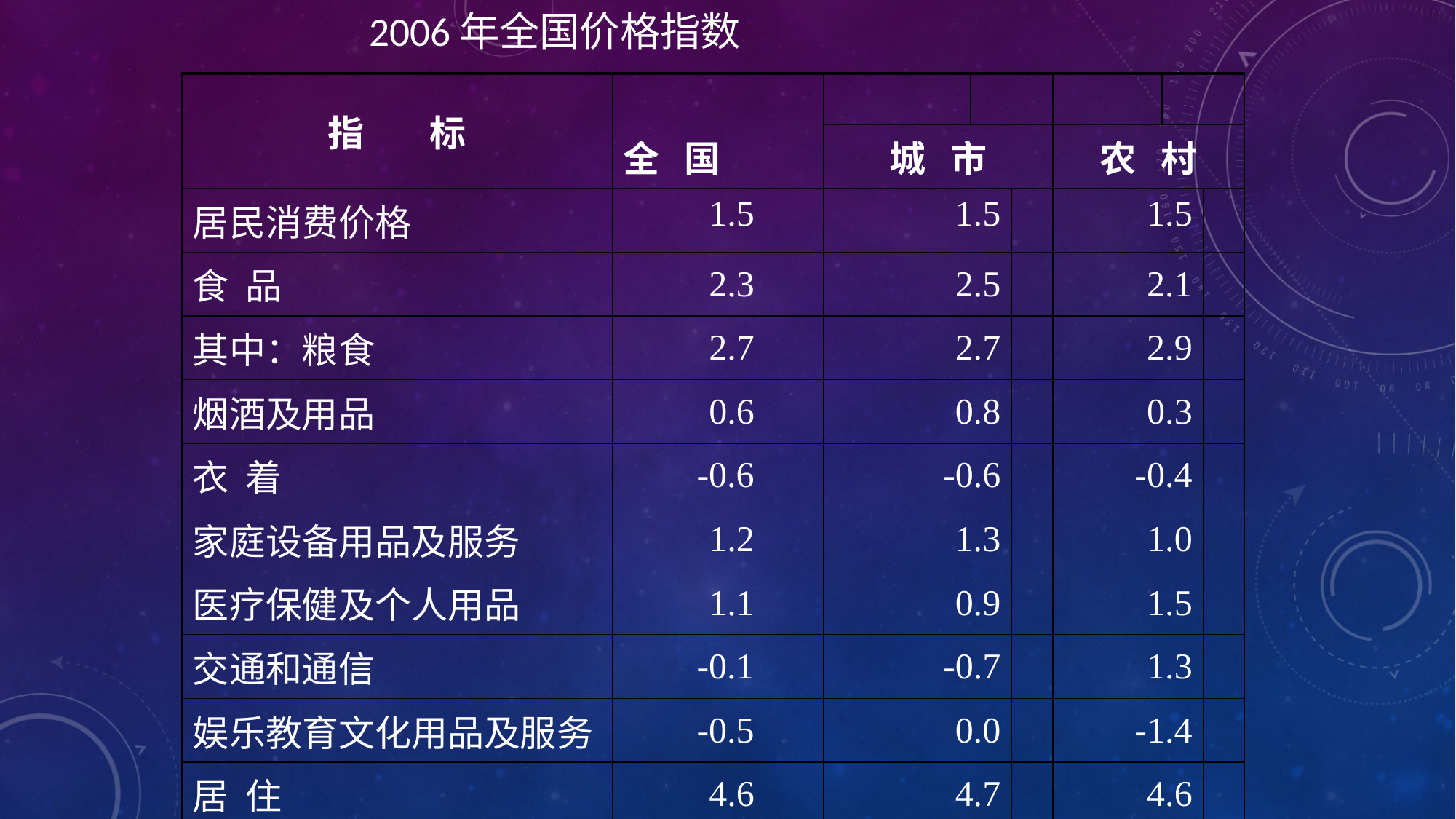

# 2006年全国价格指数

| 指 标 | 全 国 |  |  |  |  |  |  |  |
| --- | --- | --- | --- | --- | --- | --- | --- | --- |
|  |  |  | 城 市 |  |  | 农 村 |  |  |
| 居民消费价格 | 1.5 |  | 1.5 |  |  | 1.5 |  |  |
| 食 品 | 2.3 |  | 2.5 |  |  | 2.1 |  |  |
| 其中：粮食 | 2.7 |  | 2.7 |  |  | 2.9 |  |  |
| 烟酒及用品 | 0.6 |  | 0.8 |  |  | 0.3 |  |  |
| 衣 着 | -0.6 |  | -0.6 |  |  | -0.4 |  |  |
| 家庭设备用品及服务 | 1.2 |  | 1.3 |  |  | 1.0 |  |  |
| 医疗保健及个人用品 | 1.1 |  | 0.9 |  |  | 1.5 |  |  |
| 交通和通信 | -0.1 |  | -0.7 |  |  | 1.3 |  |  |
| 娱乐教育文化用品及服务 | -0.5 |  | 0.0 |  |  | -1.4 |  |  |
| 居 住 | 4.6 |  | 4.7 |  |  | 4.6 |  |  |
|  |  |  |  |  |  |  |  |  |